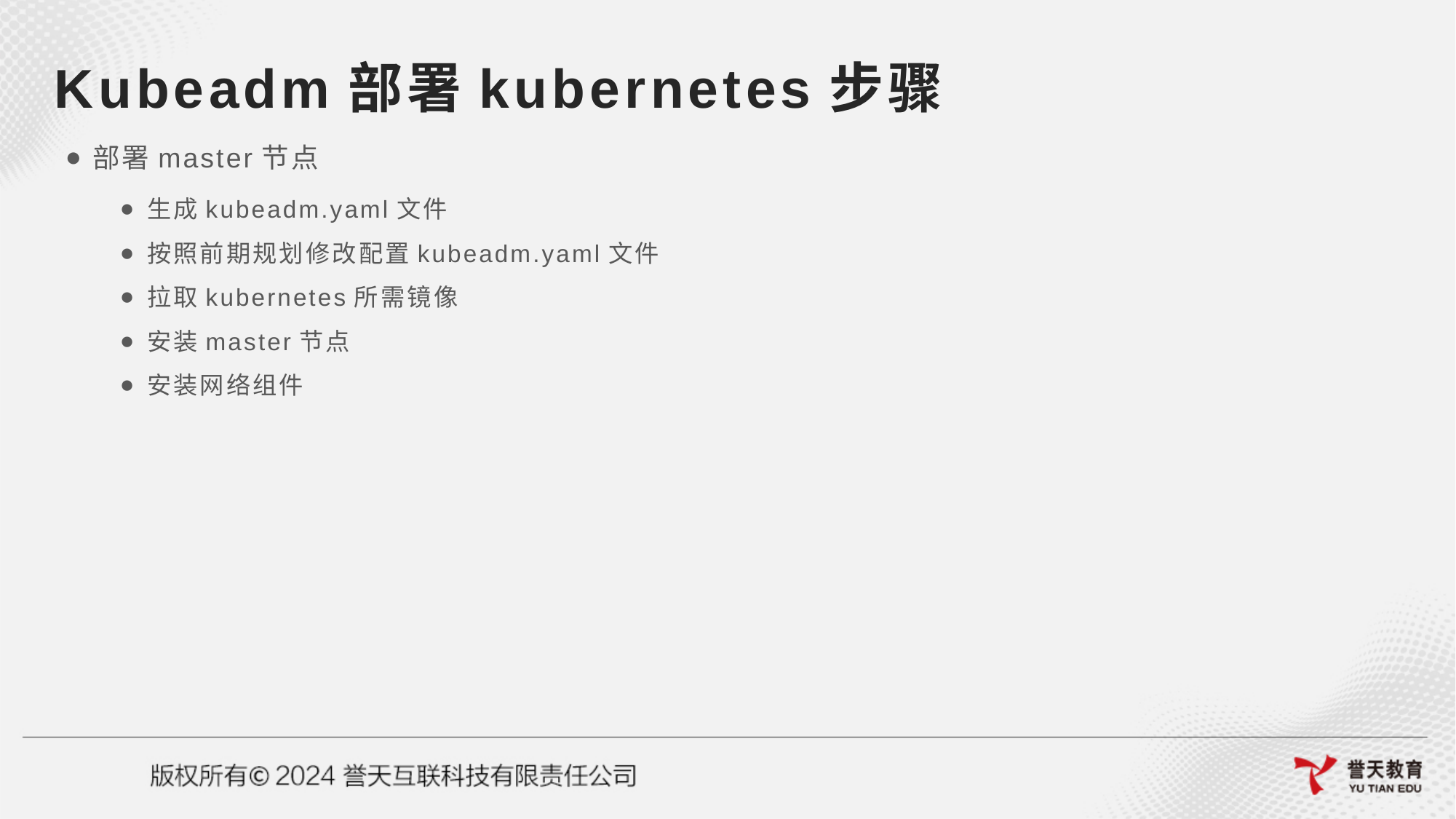

# Kubeadm部署kubernetes步骤
部署master节点
生成kubeadm.yaml文件
按照前期规划修改配置kubeadm.yaml文件
拉取kubernetes所需镜像
安装master节点
安装网络组件